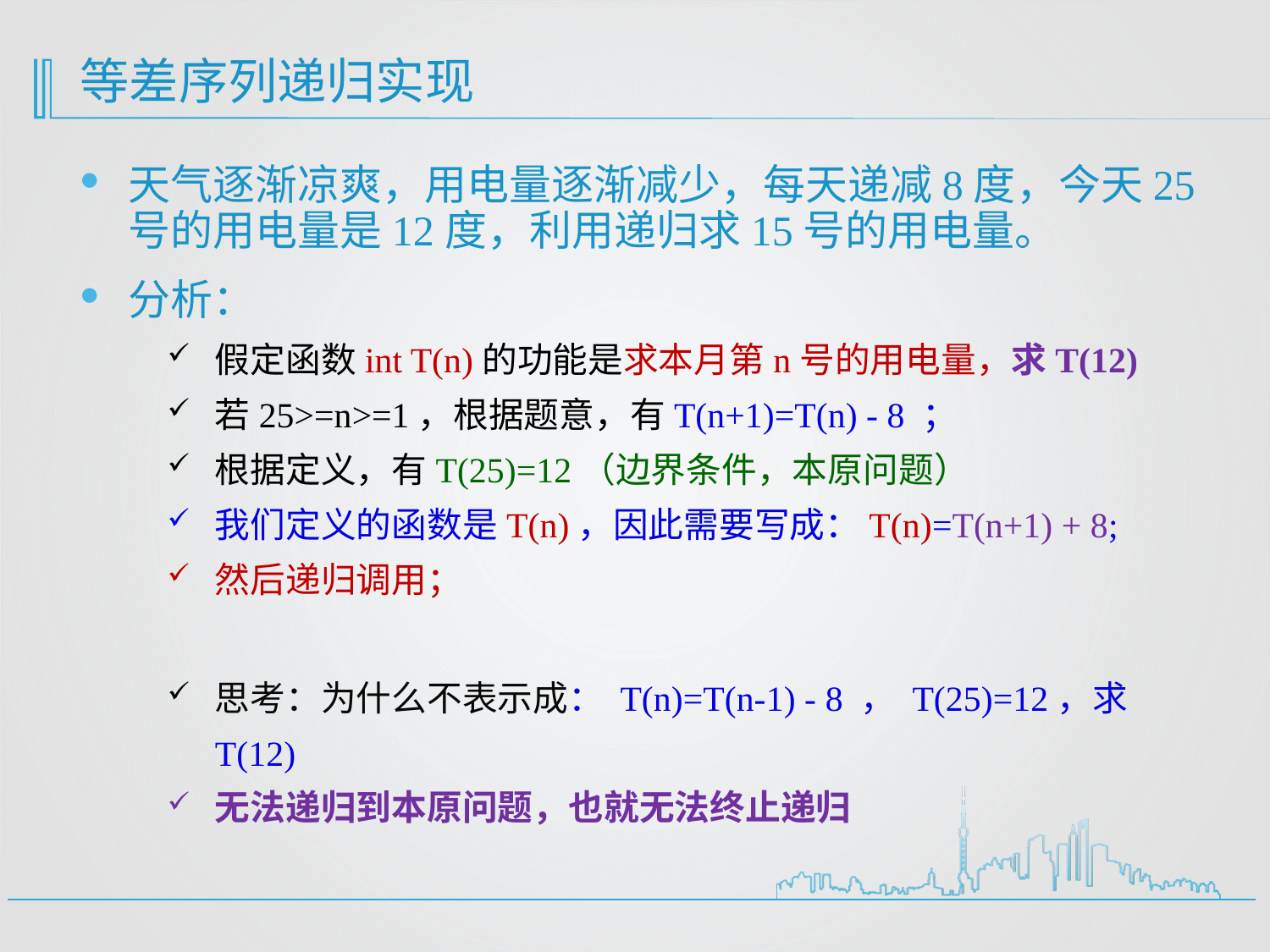

# 等差序列递归实现
天气逐渐凉爽，用电量逐渐减少，每天递减8度，今天25号的用电量是12度，利用递归求15号的用电量。
分析：
假定函数int T(n)的功能是求本月第n号的用电量，求T(12)
若25>=n>=1，根据题意，有T(n+1)=T(n) - 8 ；
根据定义，有T(25)=12（边界条件，本原问题）
我们定义的函数是T(n)，因此需要写成：T(n)=T(n+1) + 8;
然后递归调用；

思考：为什么不表示成： T(n)=T(n-1) - 8 ， T(25)=12，求T(12)
无法递归到本原问题，也就无法终止递归